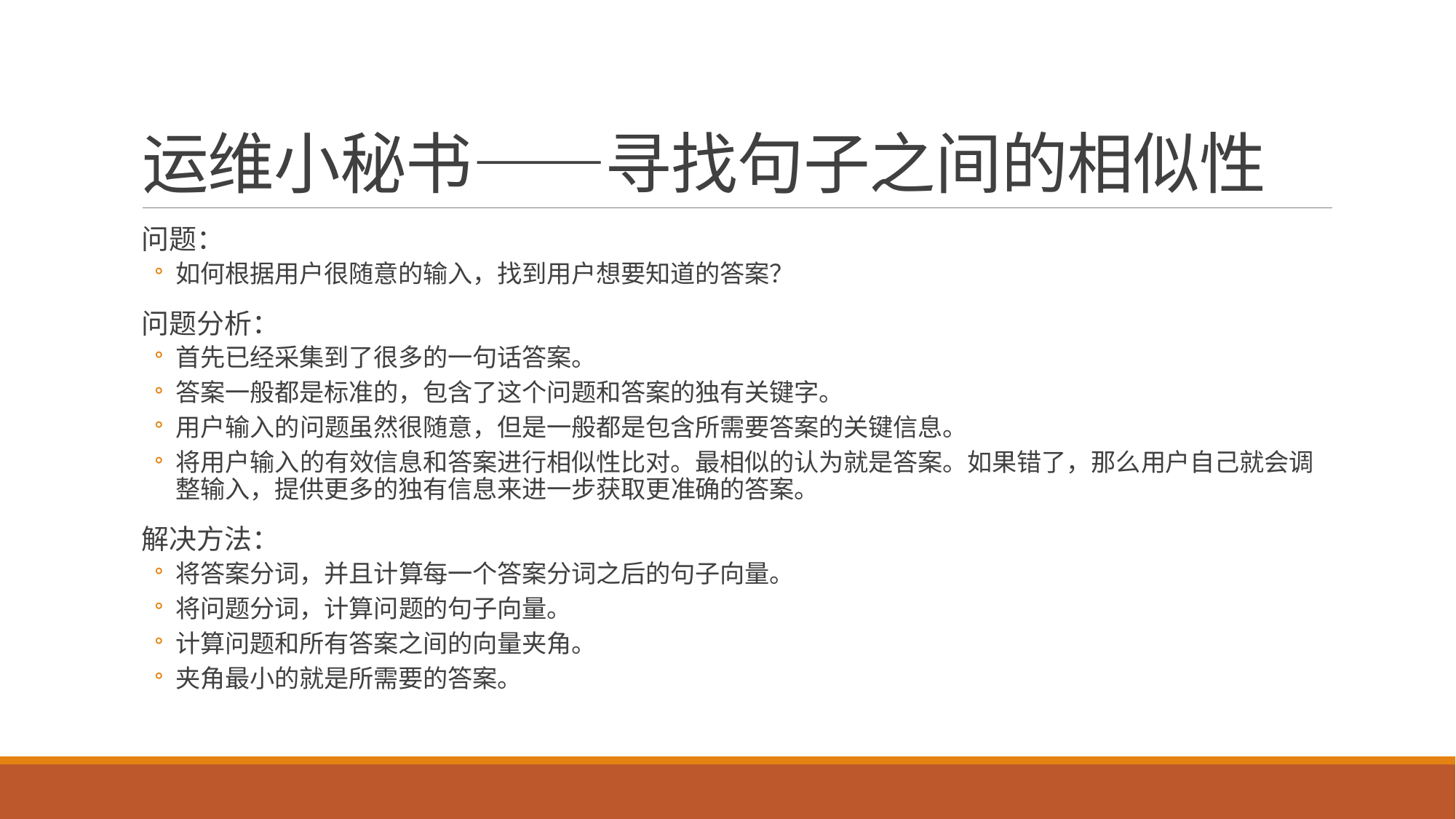

# 运维小秘书——寻找句子之间的相似性
问题：
如何根据用户很随意的输入，找到用户想要知道的答案？
问题分析：
首先已经采集到了很多的一句话答案。
答案一般都是标准的，包含了这个问题和答案的独有关键字。
用户输入的问题虽然很随意，但是一般都是包含所需要答案的关键信息。
将用户输入的有效信息和答案进行相似性比对。最相似的认为就是答案。如果错了，那么用户自己就会调整输入，提供更多的独有信息来进一步获取更准确的答案。
解决方法：
将答案分词，并且计算每一个答案分词之后的句子向量。
将问题分词，计算问题的句子向量。
计算问题和所有答案之间的向量夹角。
夹角最小的就是所需要的答案。